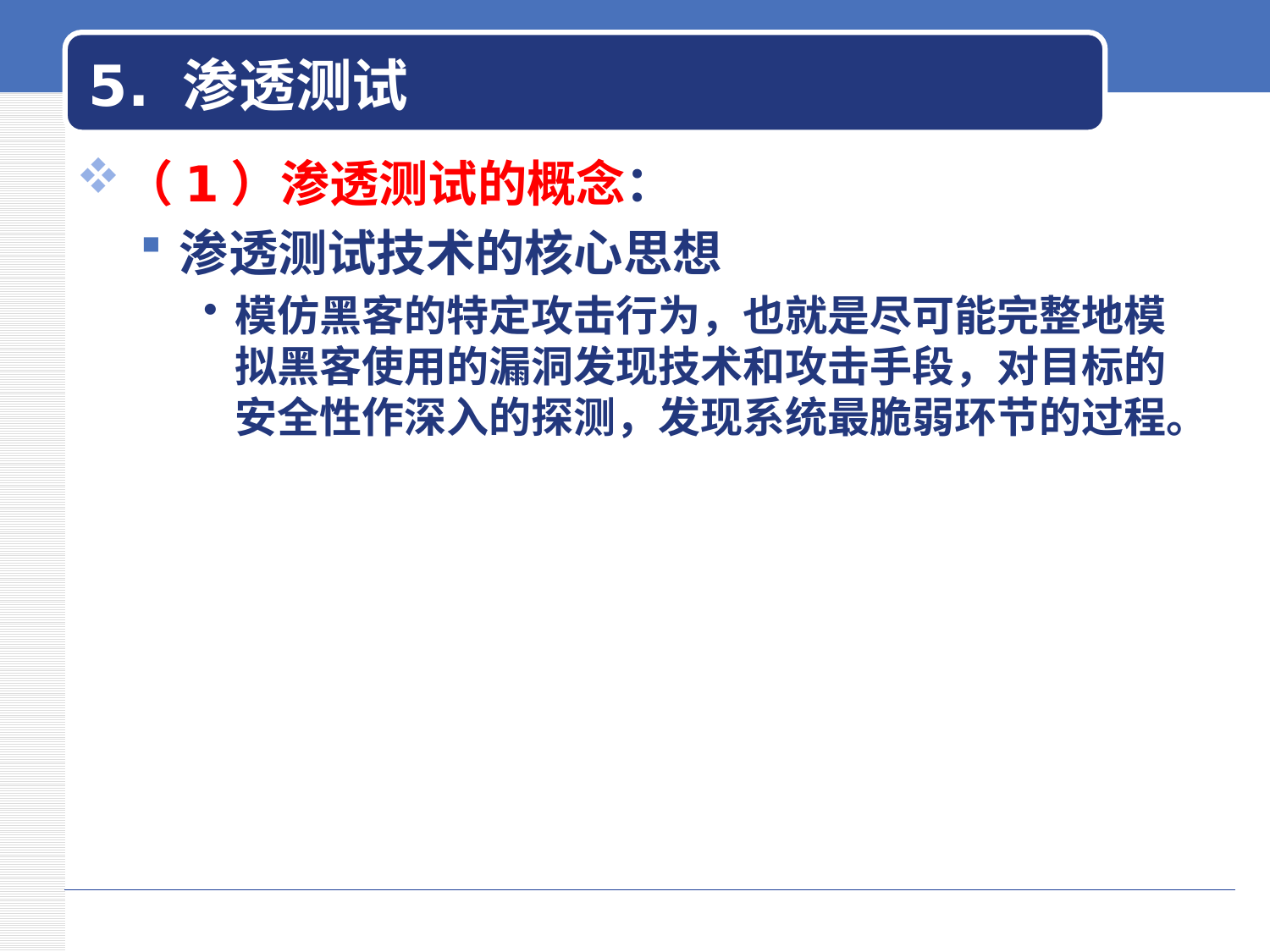

# 5. 渗透测试
（1）渗透测试的概念：
渗透测试技术的核心思想
模仿黑客的特定攻击行为，也就是尽可能完整地模拟黑客使用的漏洞发现技术和攻击手段，对目标的安全性作深入的探测，发现系统最脆弱环节的过程。